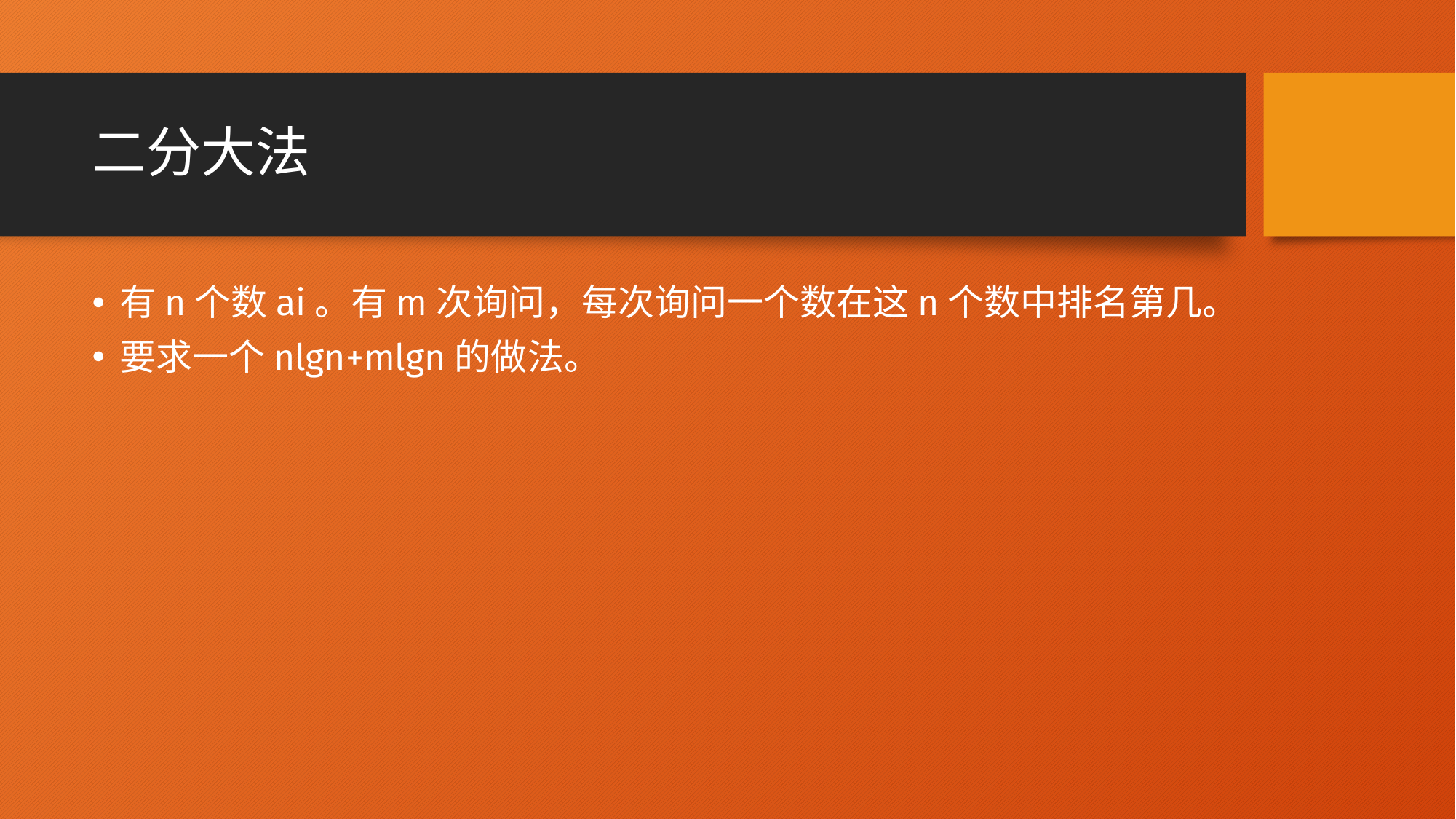

# 二分大法
有n个数ai。有m次询问，每次询问一个数在这n个数中排名第几。
要求一个nlgn+mlgn的做法。